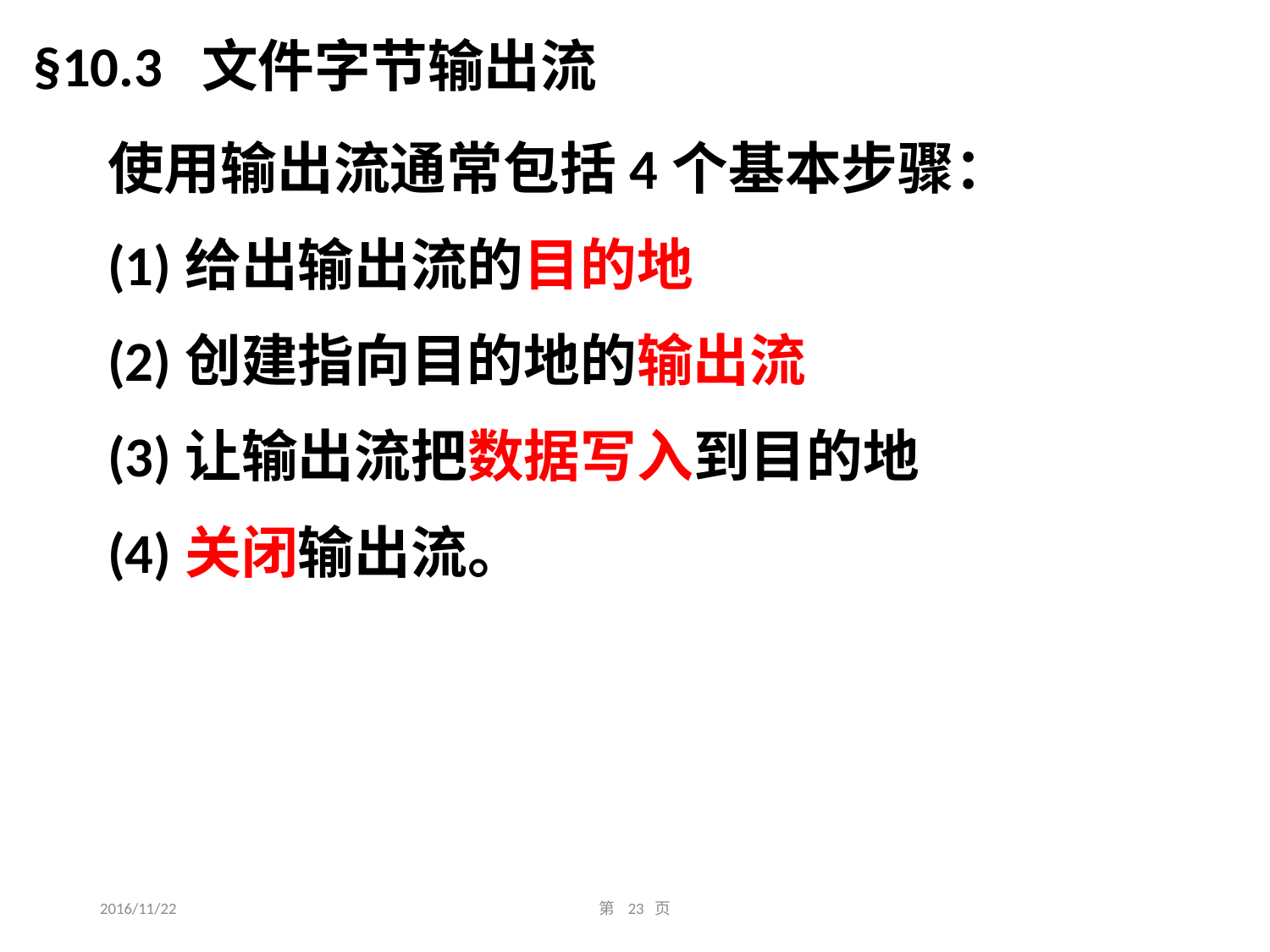

§10.3  文件字节输出流
使用输出流通常包括4个基本步骤：
(1)给出输出流的目的地
(2)创建指向目的地的输出流
(3)让输出流把数据写入到目的地
(4)关闭输出流。
2016/11/22
第  23  页